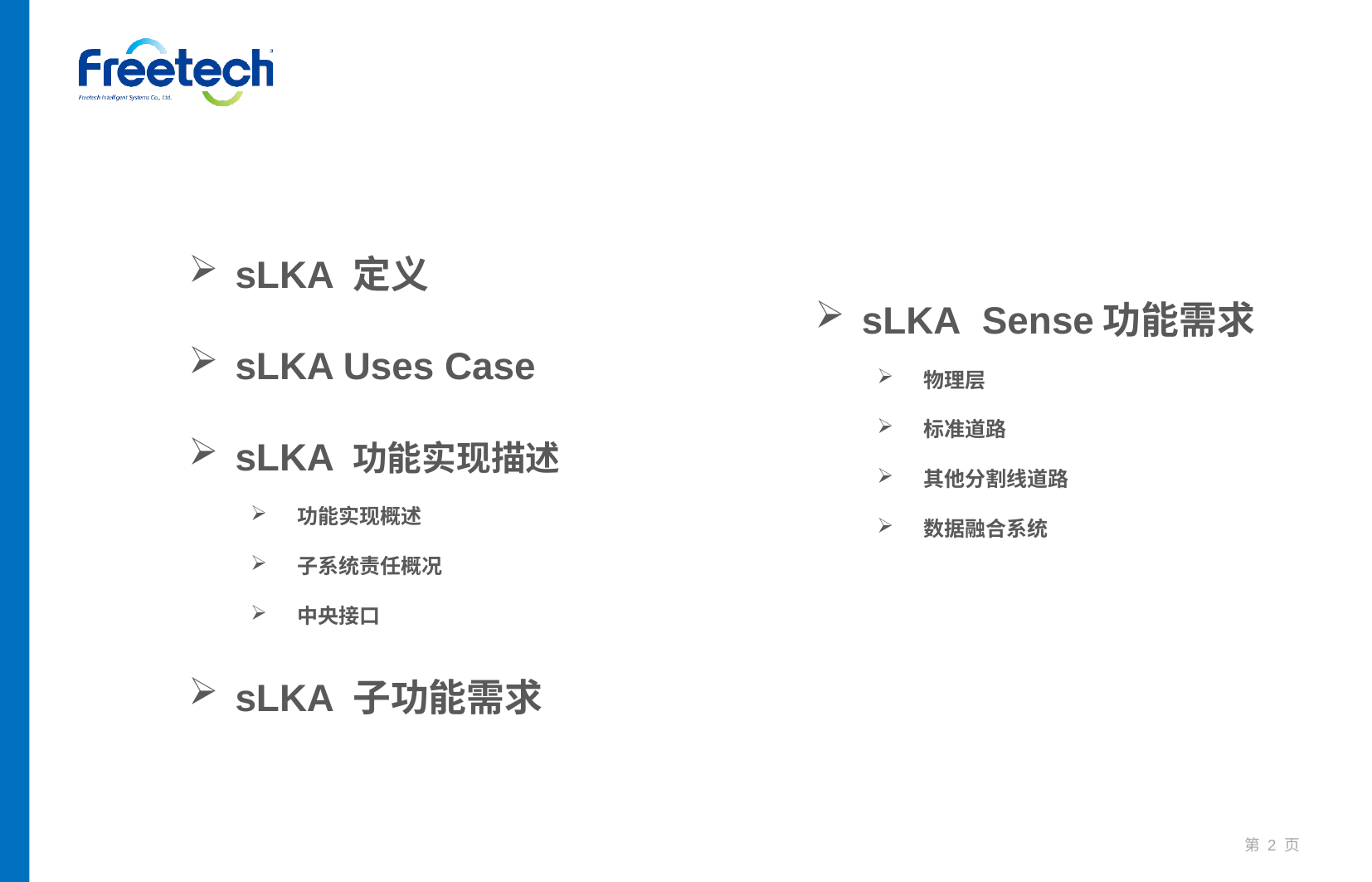

sLKA  Sense功能需求
物理层
标准道路
其他分割线道路
数据融合系统

sLKA 定义
sLKA Uses Case
sLKA 功能实现描述
功能实现概述
子系统责任概况
中央接口
sLKA 子功能需求

第 2 页